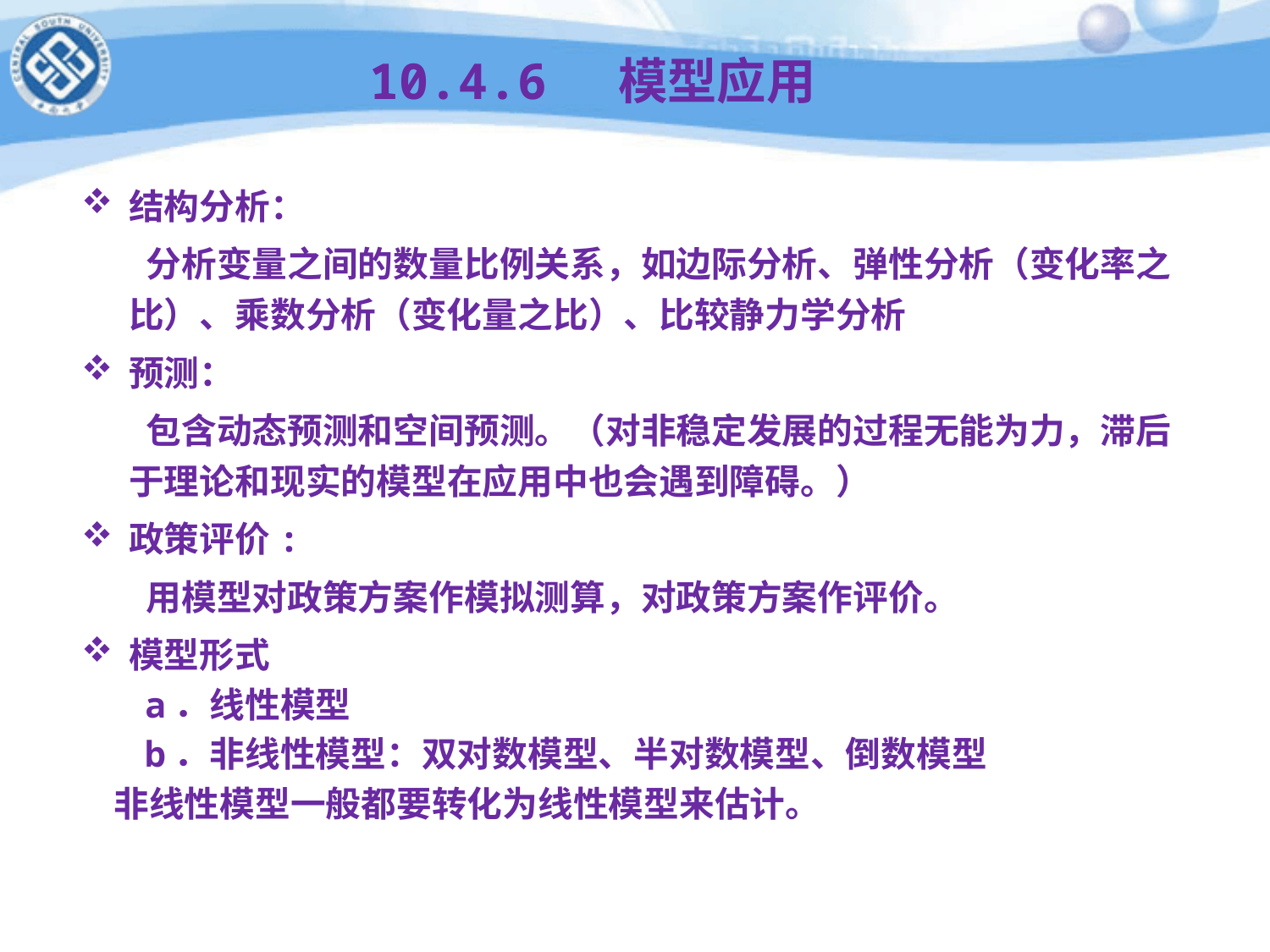

# 10.4.6  模型应用
结构分析：
       分析变量之间的数量比例关系，如边际分析、弹性分析（变化率之比）、乘数分析（变化量之比）、比较静力学分析
预测：
       包含动态预测和空间预测。（对非稳定发展的过程无能为力，滞后于理论和现实的模型在应用中也会遇到障碍。）
政策评价:
       用模型对政策方案作模拟测算，对政策方案作评价。
模型形式
   a．线性模型
   b．非线性模型：双对数模型、半对数模型、倒数模型
   非线性模型一般都要转化为线性模型来估计。